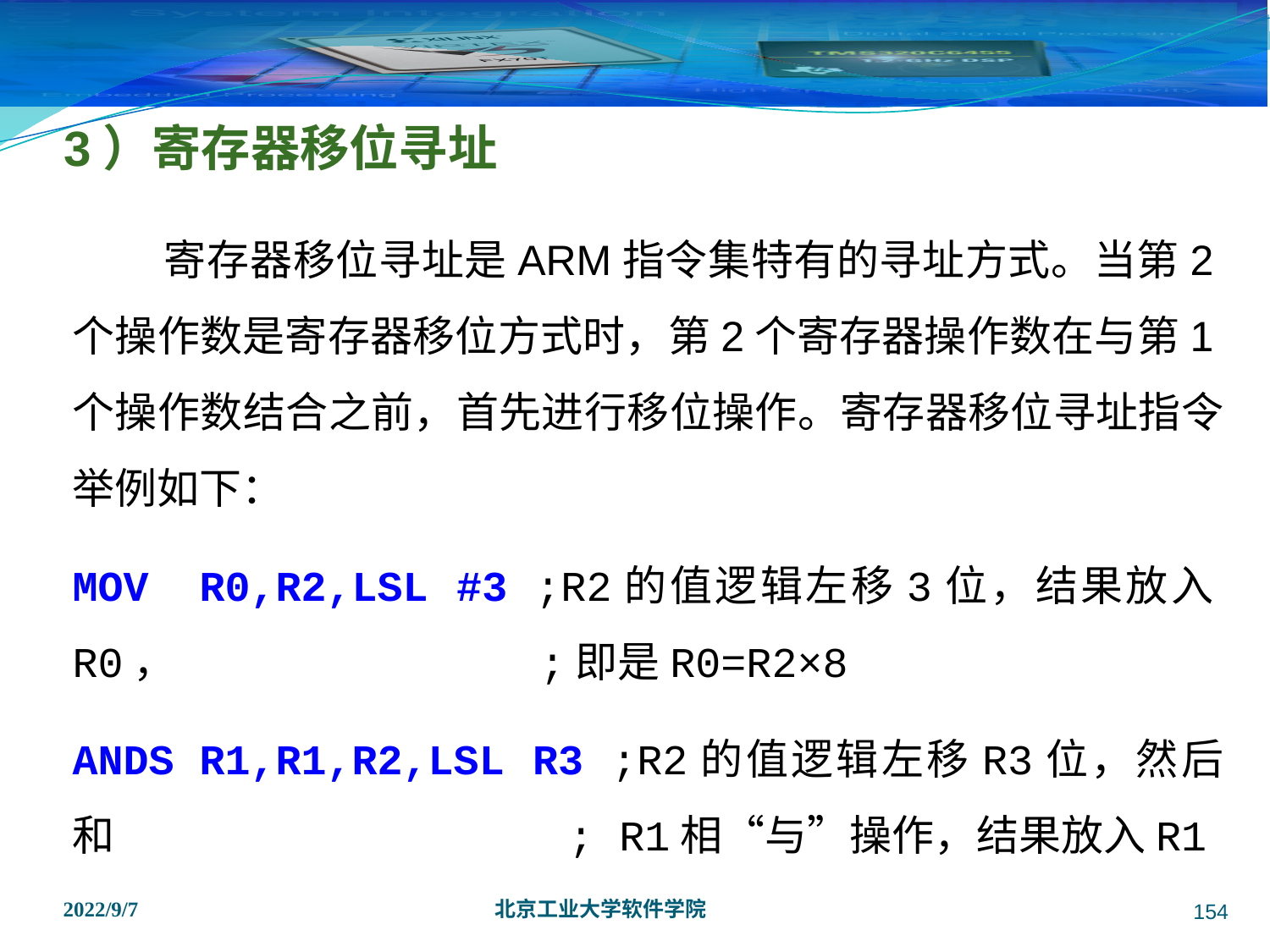

# 3）寄存器移位寻址
        寄存器移位寻址是ARM指令集特有的寻址方式。当第2个操作数是寄存器移位方式时，第2个寄存器操作数在与第1个操作数结合之前，首先进行移位操作。寄存器移位寻址指令举例如下：
MOV	R0,R2,LSL #3 ;R2的值逻辑左移3位，结果放入R0，			        ;即是R0=R2×8
ANDS	R1,R1,R2,LSL R3 ;R2的值逻辑左移R3位，然后和			           ; R1相“与”操作，结果放入R1